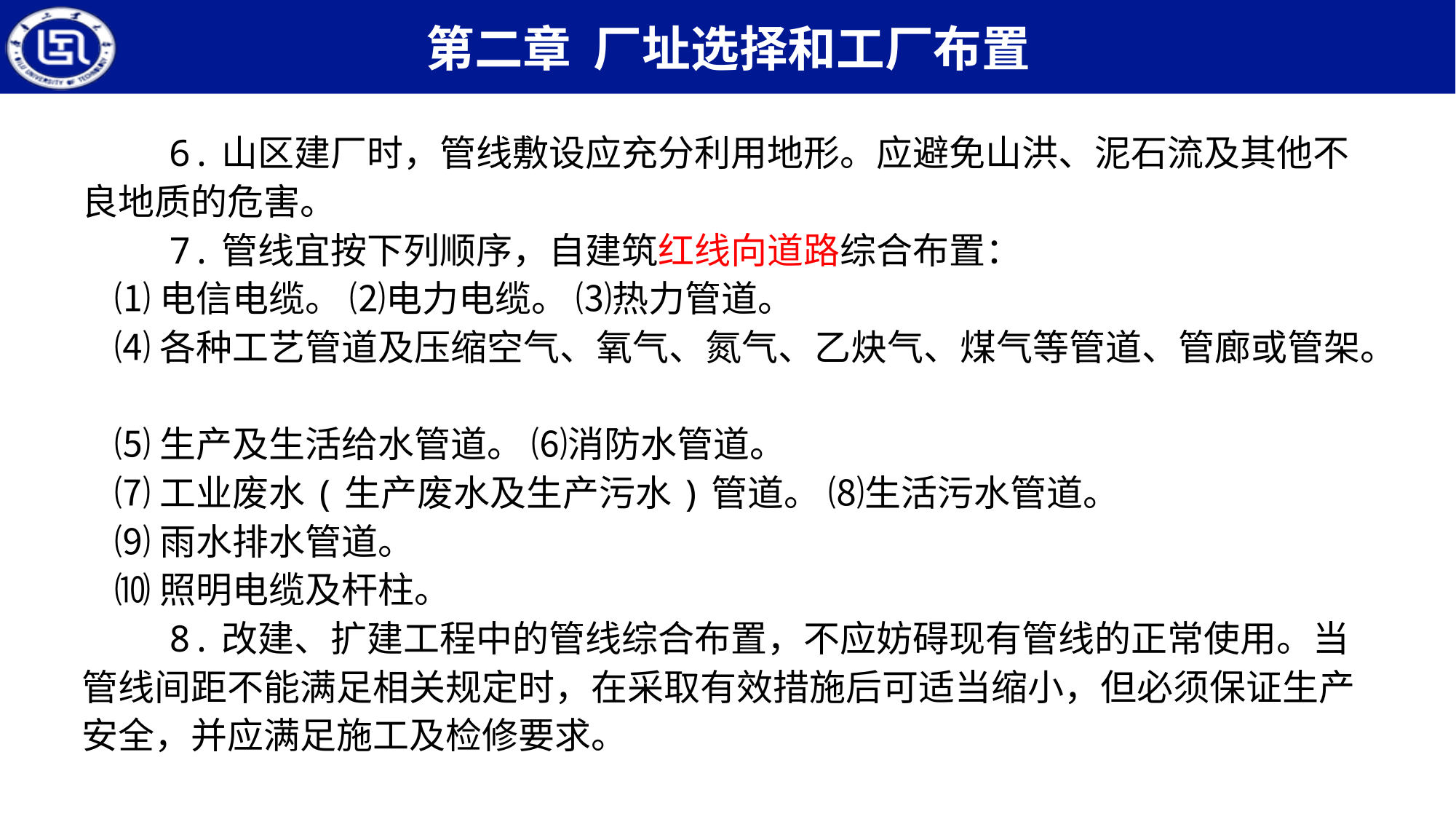

6.山区建厂时，管线敷设应充分利用地形。应避免山洪、泥石流及其他不良地质的危害。
    7.管线宜按下列顺序，自建筑红线向道路综合布置：
    ⑴电信电缆。 ⑵电力电缆。 ⑶热力管道。
    ⑷各种工艺管道及压缩空气、氧气、氮气、乙炔气、煤气等管道、管廊或管架。
    ⑸生产及生活给水管道。 ⑹消防水管道。
    ⑺工业废水(生产废水及生产污水)管道。 ⑻生活污水管道。
    ⑼雨水排水管道。
    ⑽照明电缆及杆柱。
    8.改建、扩建工程中的管线综合布置，不应妨碍现有管线的正常使用。当管线间距不能满足相关规定时，在采取有效措施后可适当缩小，但必须保证生产安全，并应满足施工及检修要求。